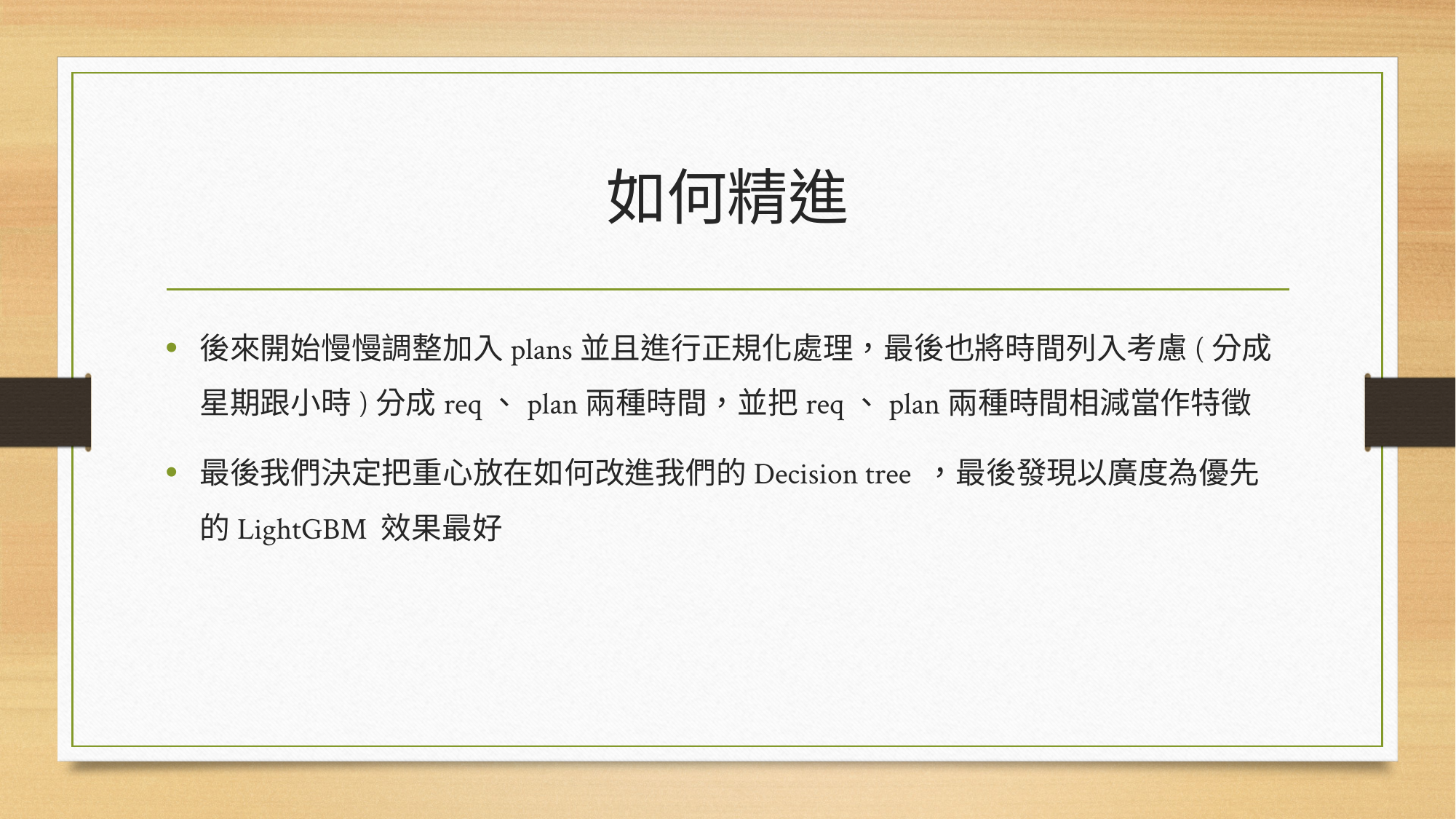

# 如何精進
後來開始慢慢調整加入plans並且進行正規化處理，最後也將時間列入考慮(分成星期跟小時)分成req、plan兩種時間，並把req、plan兩種時間相減當作特徵
最後我們決定把重心放在如何改進我們的Decision tree ，最後發現以廣度為優先的LightGBM 效果最好